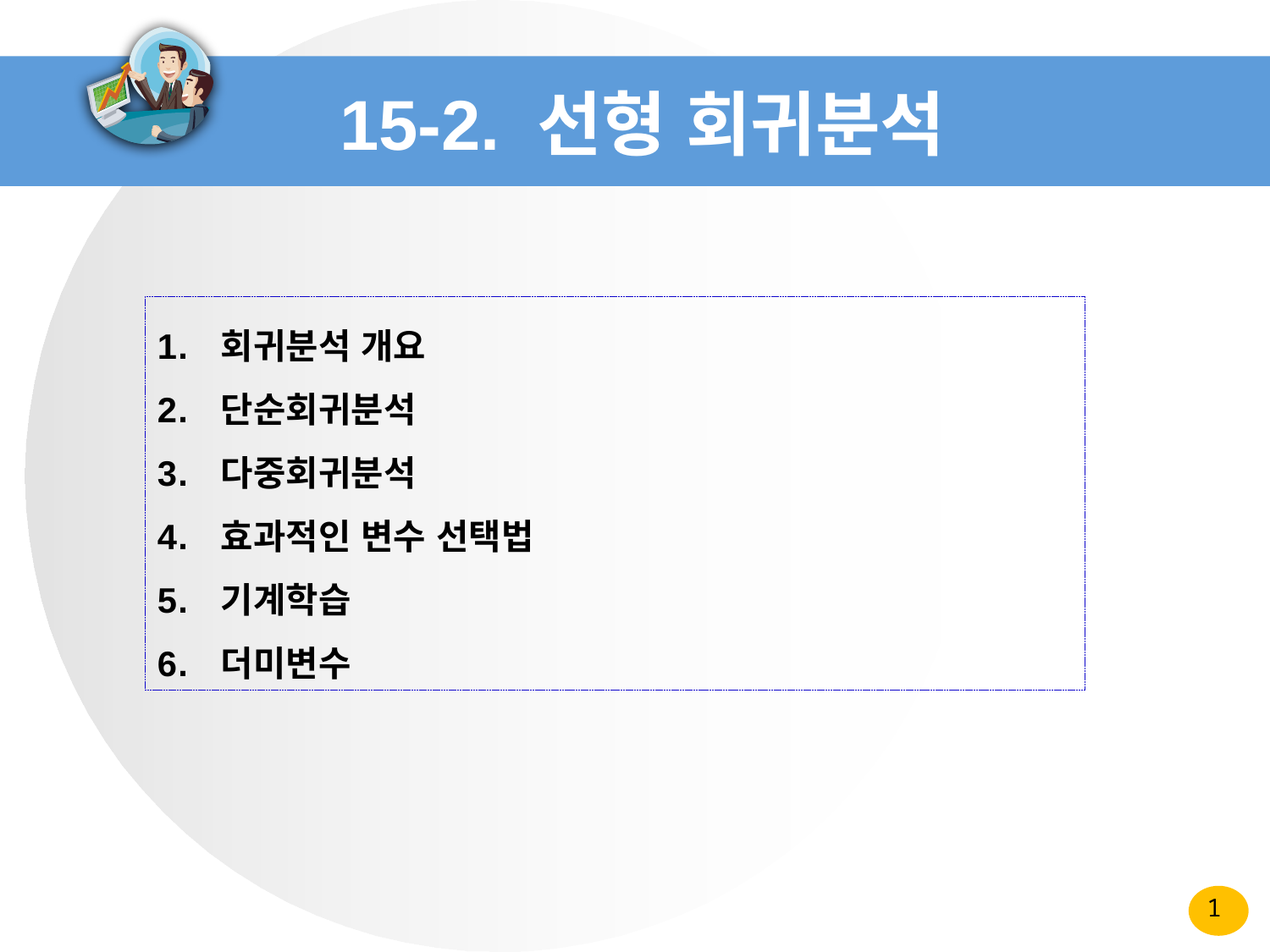

# 15-2. 선형 회귀분석
회귀분석 개요
단순회귀분석
다중회귀분석
효과적인 변수 선택법
기계학습
더미변수
1